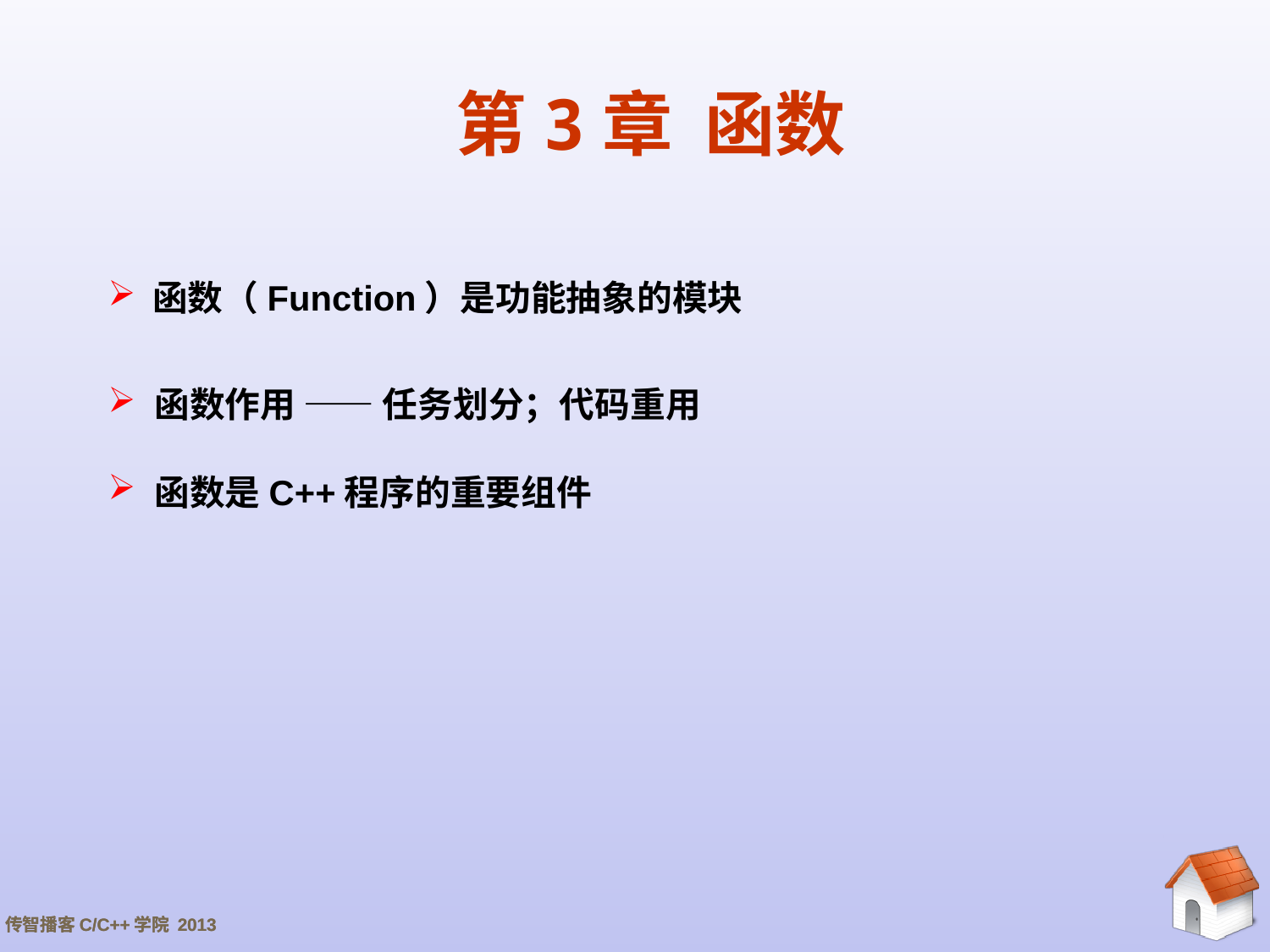

# 第3章  函数
 函数（Function）是功能抽象的模块
 函数作用 —— 任务划分；代码重用
 函数是C++程序的重要组件